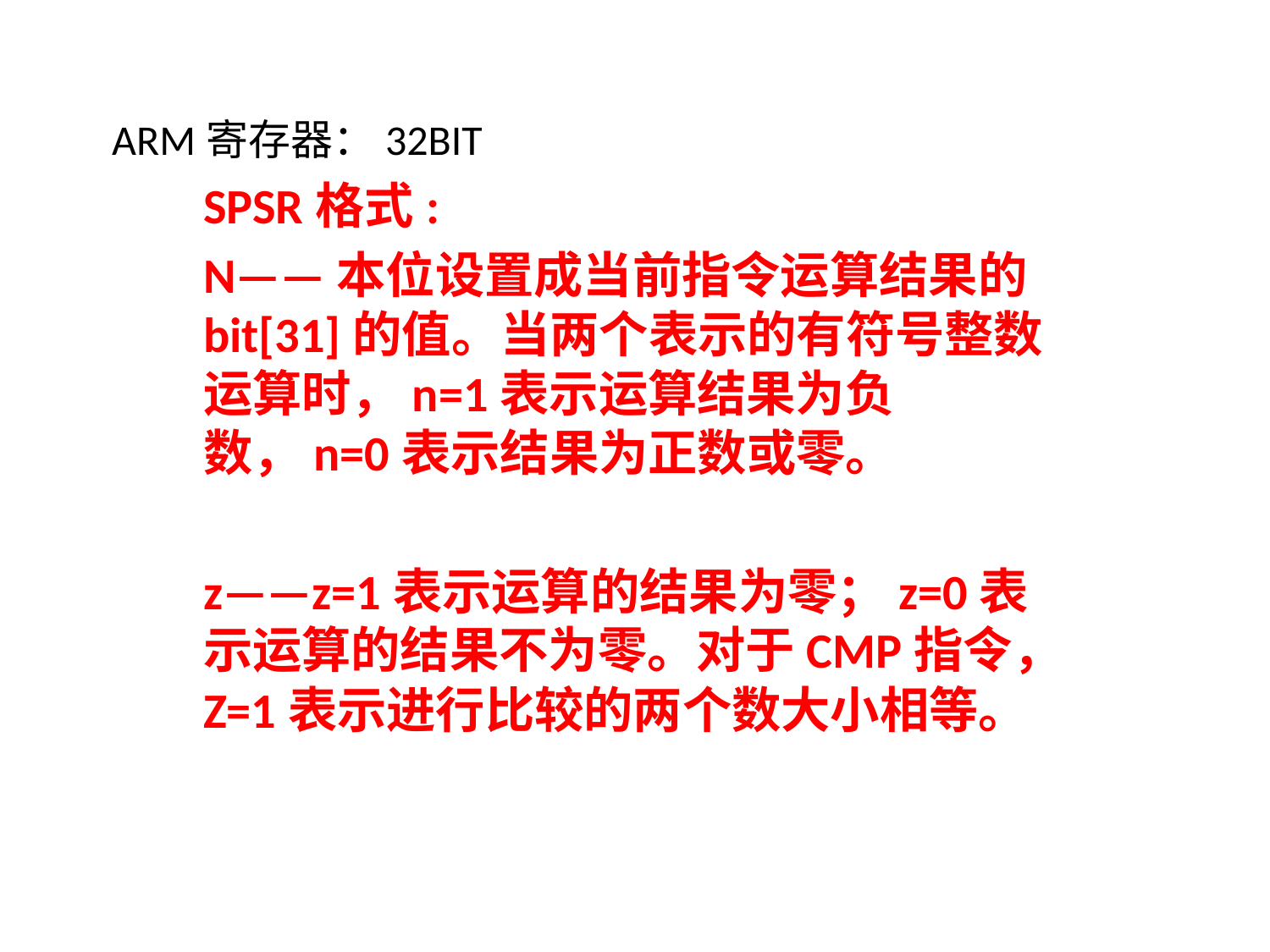

# ARM寄存器：32BIT
SPSR格式:
N——本位设置成当前指令运算结果的bit[31]的值。当两个表示的有符号整数运算时，n=1表示运算结果为负数，n=0表示结果为正数或零。

z——z=1表示运算的结果为零；z=0表示运算的结果不为零。对于CMP指令，Z=1表示进行比较的两个数大小相等。